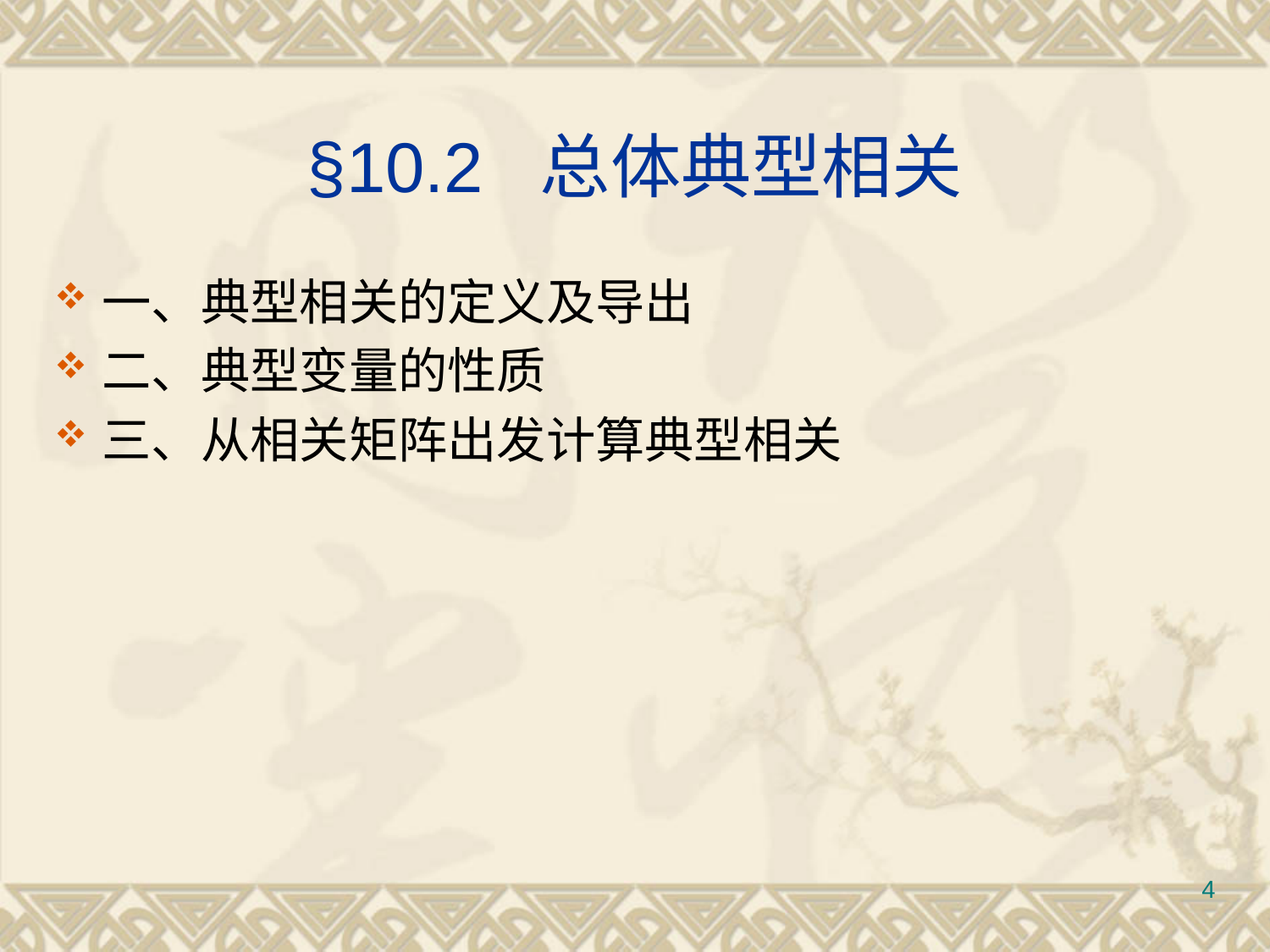

# §10.2  总体典型相关
一、典型相关的定义及导出
二、典型变量的性质
三、从相关矩阵出发计算典型相关
4